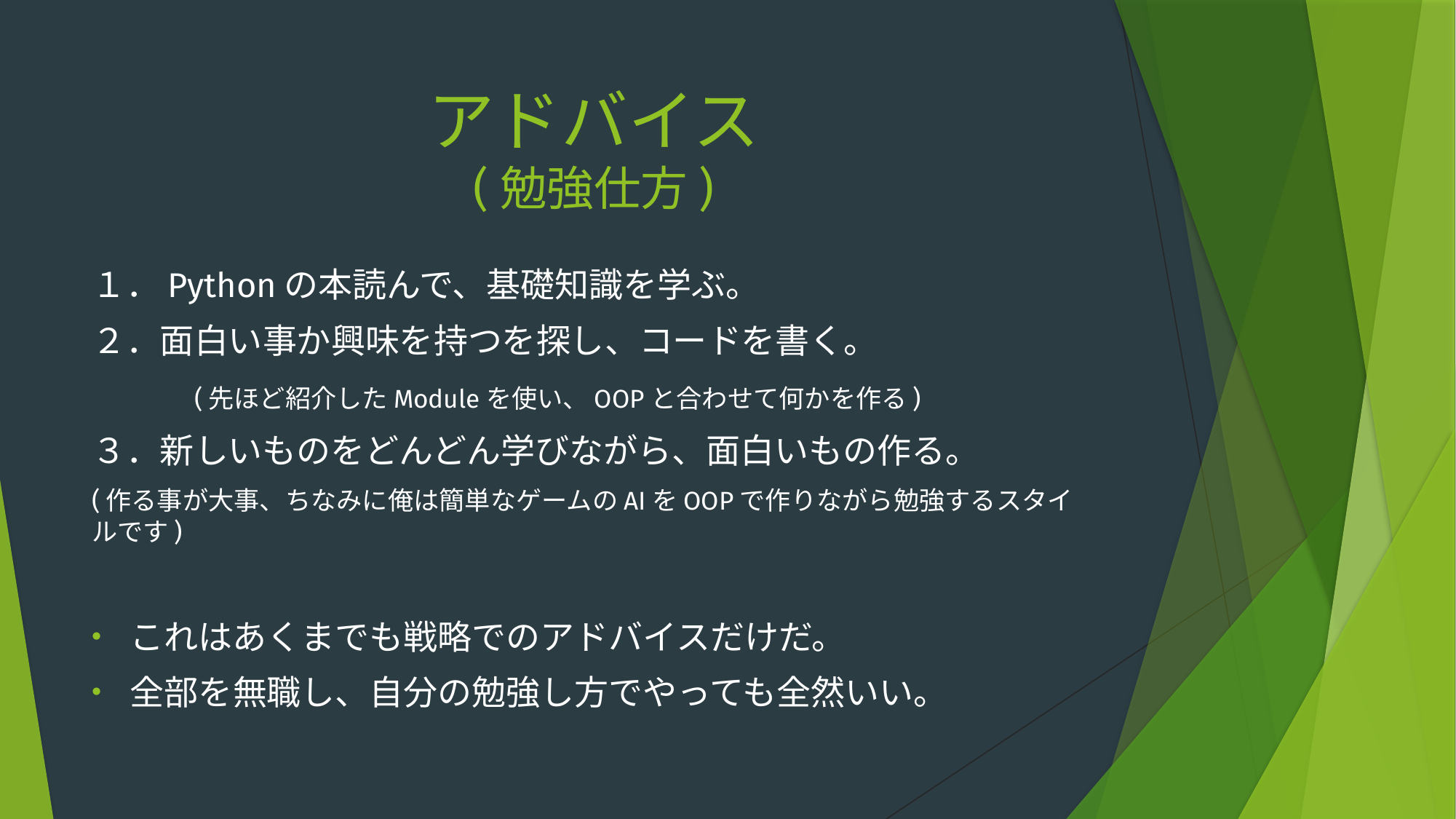

# アドバイス (勉強仕方)
１．Pythonの本読んで、基礎知識を学ぶ。
２．面白い事か興味を持つを探し、コードを書く。
	(先ほど紹介したModuleを使い、OOPと合わせて何かを作る)
３．新しいものをどんどん学びながら、面白いもの作る。
(作る事が大事、ちなみに俺は簡単なゲームのAIをOOPで作りながら勉強するスタイルです)

これはあくまでも戦略でのアドバイスだけだ。
全部を無職し、自分の勉強し方でやっても全然いい。